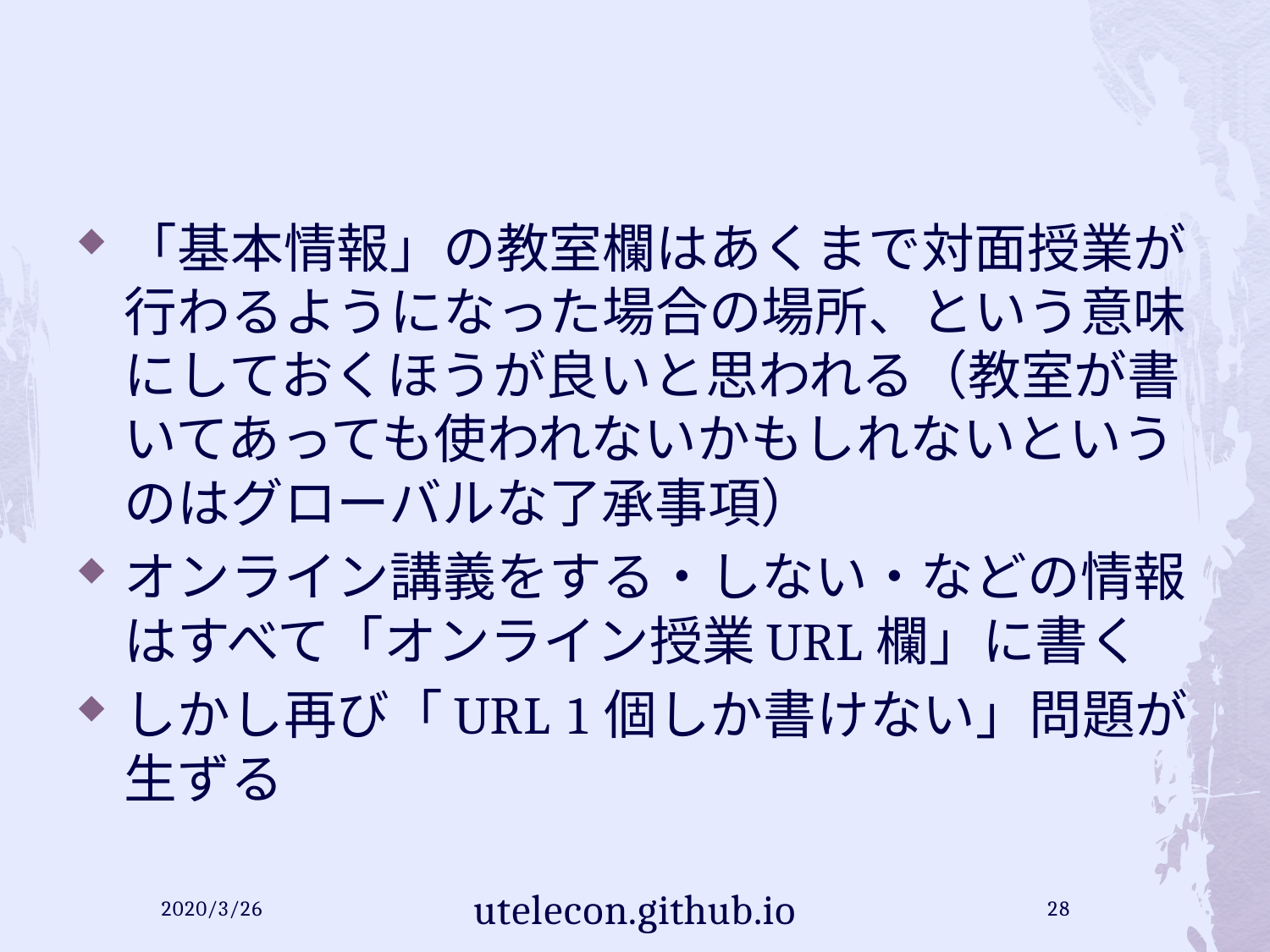

#
「基本情報」の教室欄はあくまで対面授業が行わるようになった場合の場所、という意味にしておくほうが良いと思われる（教室が書いてあっても使われないかもしれないというのはグローバルな了承事項）
オンライン講義をする・しない・などの情報はすべて「オンライン授業URL欄」に書く
しかし再び「URL 1個しか書けない」問題が生ずる
2020/3/26
utelecon.github.io
28